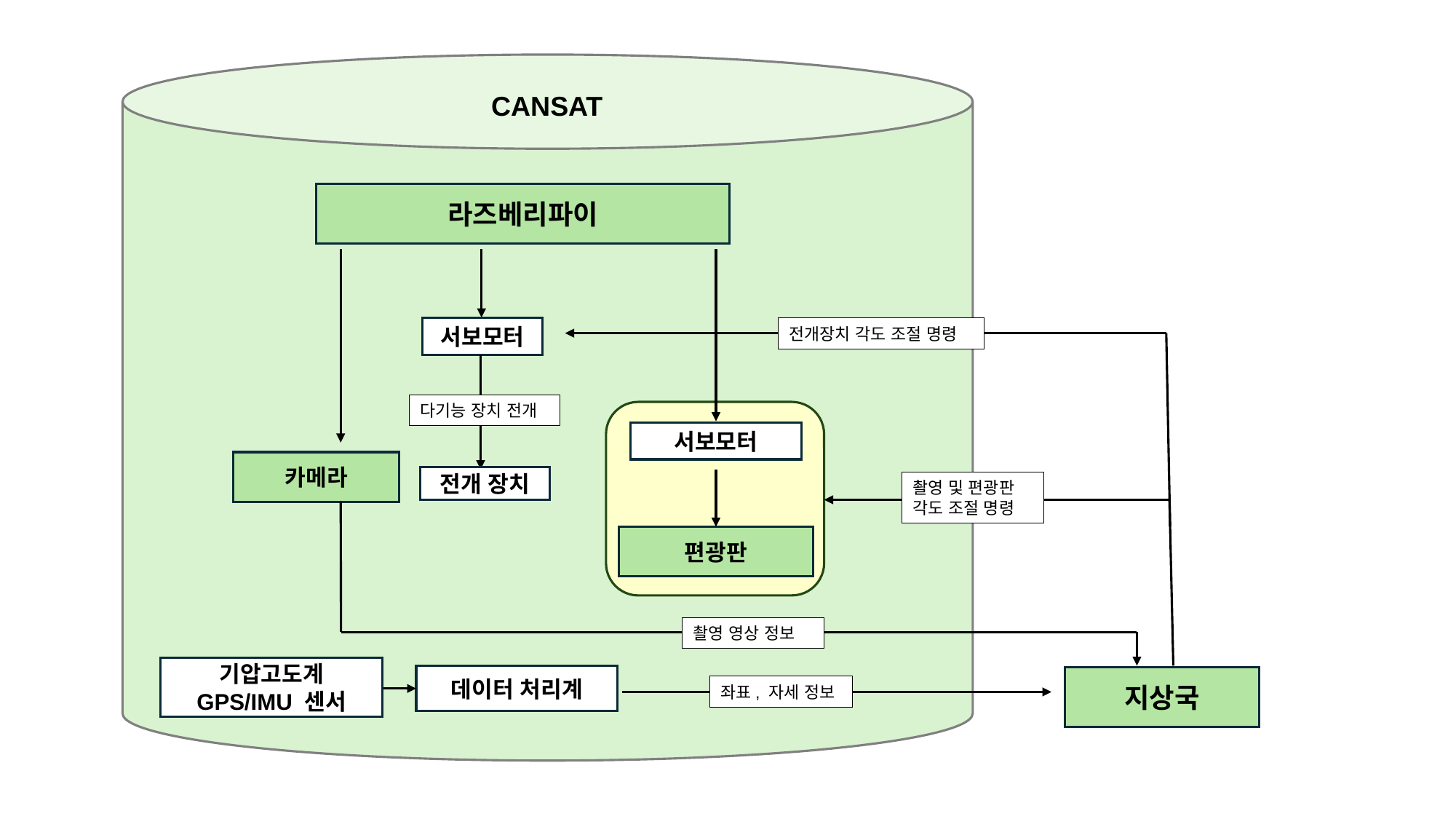

CANSAT
라즈베리파이
서보모터
전개장치 각도 조절 명령
다기능 장치 전개

서보모터
편광판
카메라
전개 장치
촬영 및 편광판 각도 조절 명령
촬영 영상 정보
기압고도계
GPS/IMU 센서
데이터 처리계
지상국
좌표, 자세 정보